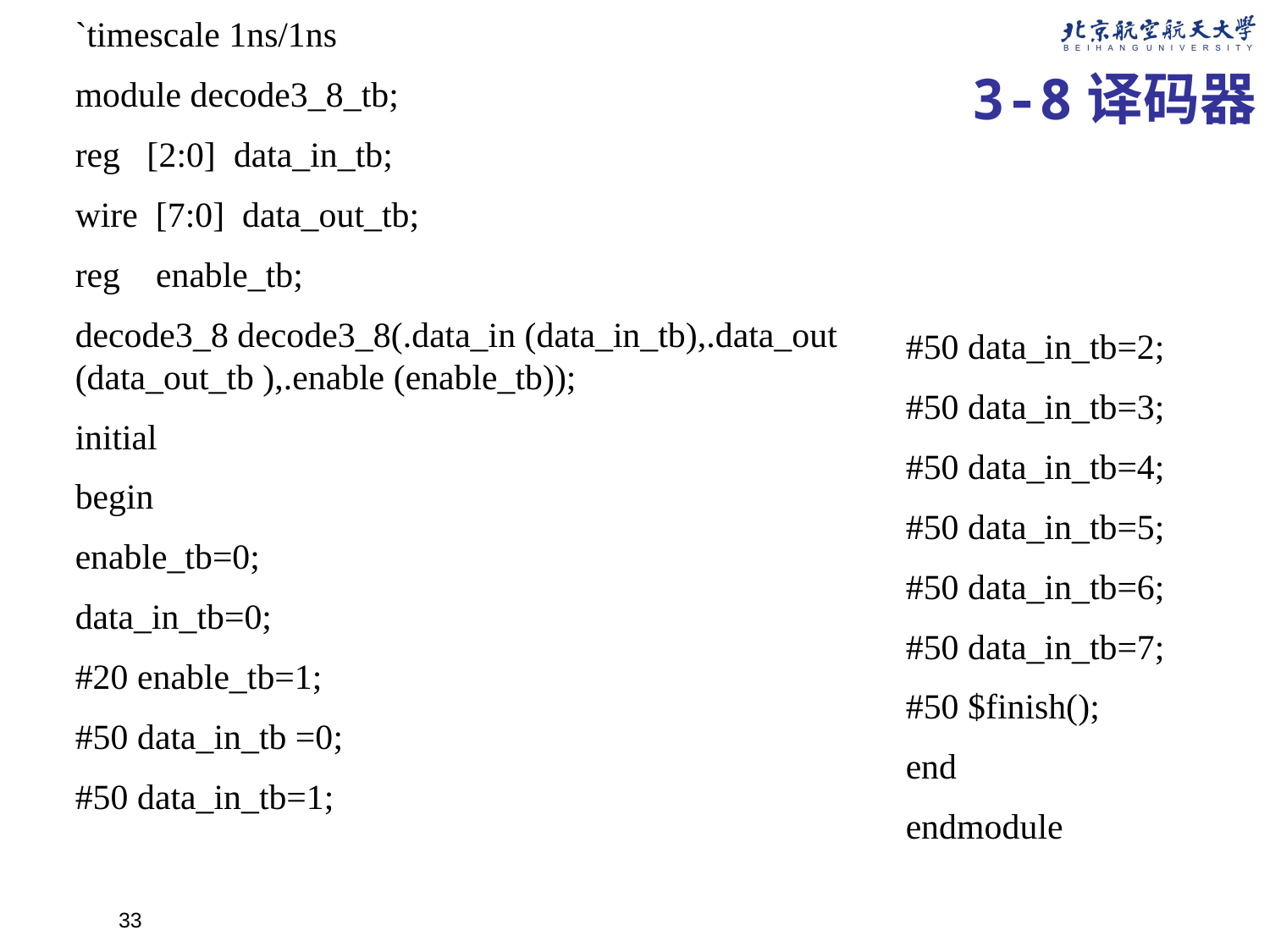

`timescale 1ns/1ns
module decode3_8_tb;
reg   [2:0]  data_in_tb;
wire  [7:0]  data_out_tb;
reg    enable_tb;
decode3_8 decode3_8(.data_in (data_in_tb),.data_out (data_out_tb ),.enable (enable_tb));
initial
begin
enable_tb=0;
data_in_tb=0;
#20 enable_tb=1;
#50 data_in_tb =0;
#50 data_in_tb=1;
3-8译码器
#50 data_in_tb=2;
#50 data_in_tb=3;
#50 data_in_tb=4;
#50 data_in_tb=5;
#50 data_in_tb=6;
#50 data_in_tb=7;
#50 $finish();
end
endmodule

33
33